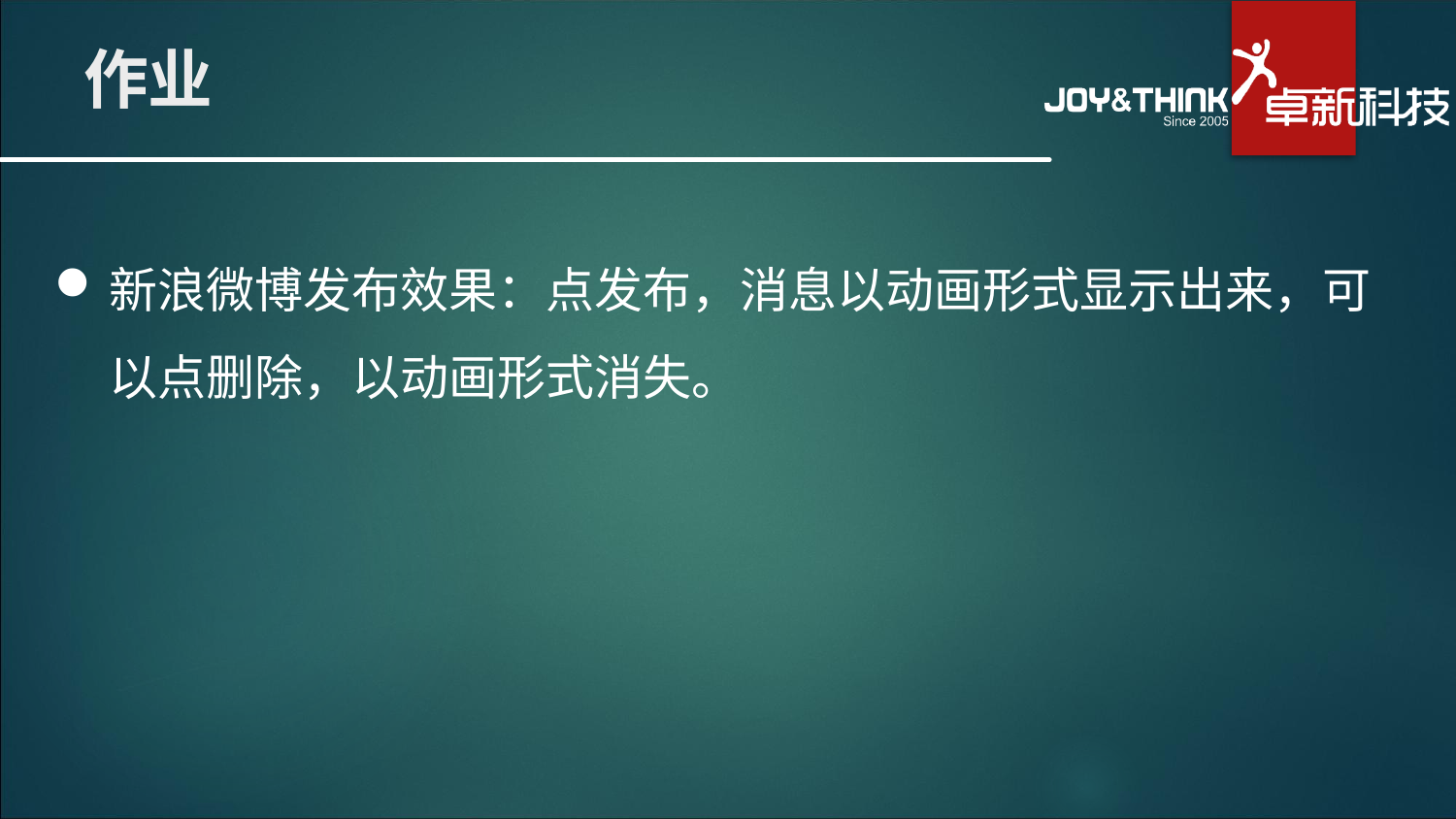

# 作业
新浪微博发布效果：点发布，消息以动画形式显示出来，可以点删除，以动画形式消失。